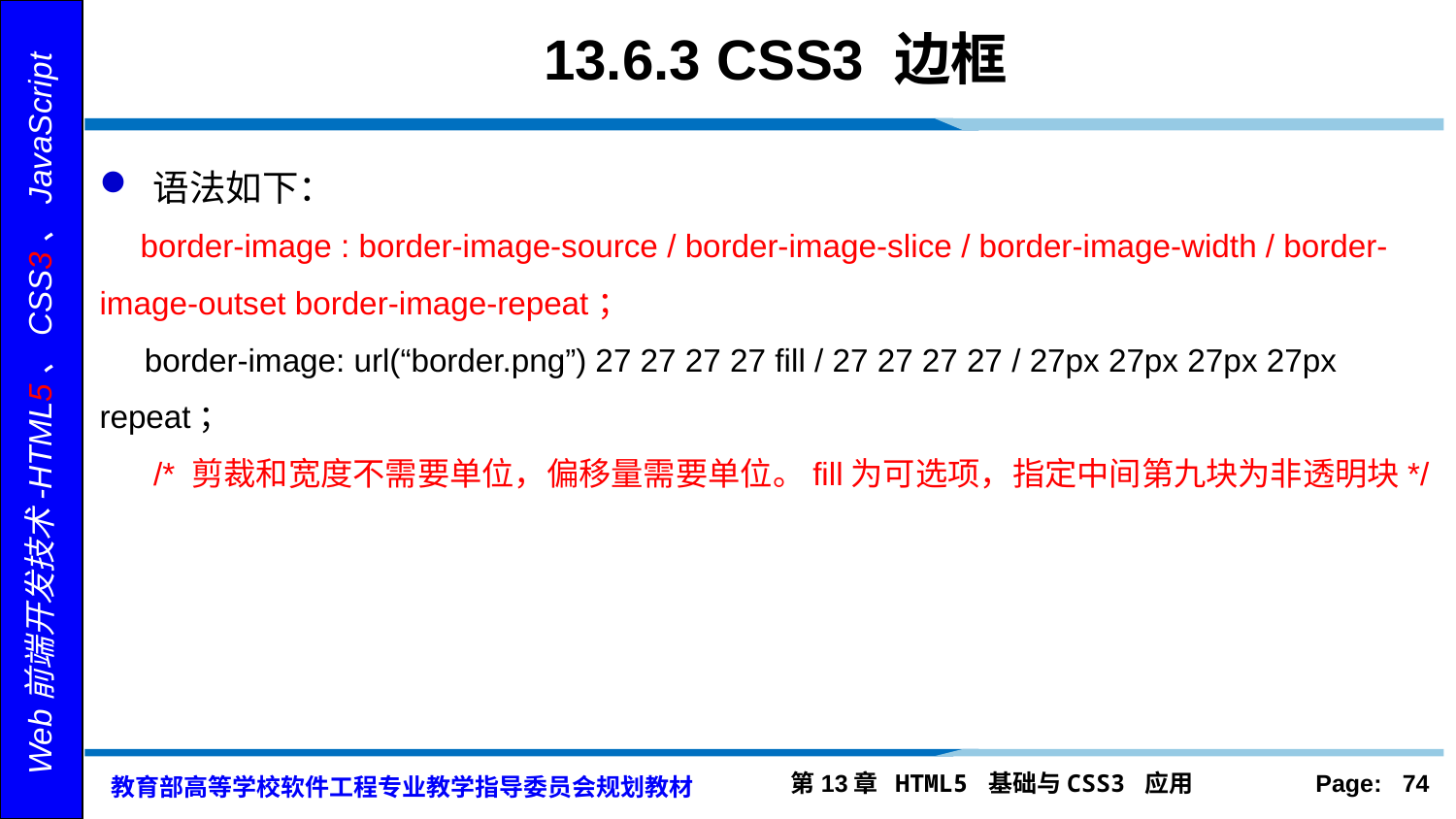

# 13.6.3 CSS3 边框
 语法如下：
    border-image : border-image-source / border-image-slice / border-image-width / border-image-outset border-image-repeat；
     border-image: url(“border.png”) 27 27 27 27 fill / 27 27 27 27 / 27px 27px 27px 27px repeat；
      /* 剪裁和宽度不需要单位，偏移量需要单位。fill为可选项，指定中间第九块为非透明块*/